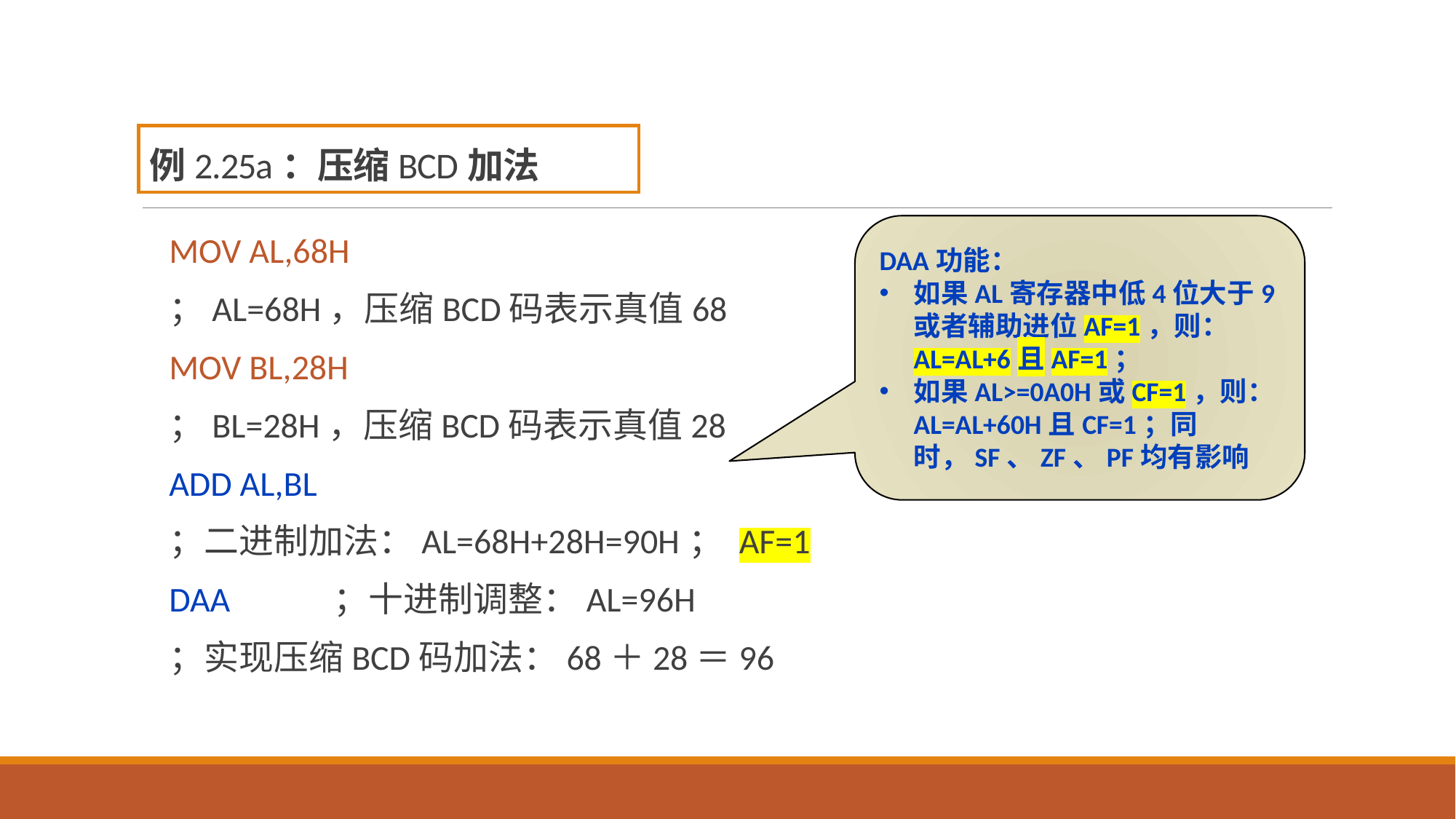

# 例2.25a：压缩BCD加法
DAA功能：
如果AL寄存器中低4位大于9或者辅助进位AF=1，则：AL=AL+6且AF=1；
如果AL>=0A0H或CF=1，则：AL=AL+60H且CF=1；同时，SF、ZF、PF均有影响
MOV AL,68H
；AL=68H，压缩BCD码表示真值68
MOV BL,28H
；BL=28H，压缩BCD码表示真值28
ADD AL,BL
；二进制加法：AL=68H+28H=90H； AF=1
DAA	；十进制调整：AL=96H
；实现压缩BCD码加法：68＋28＝96